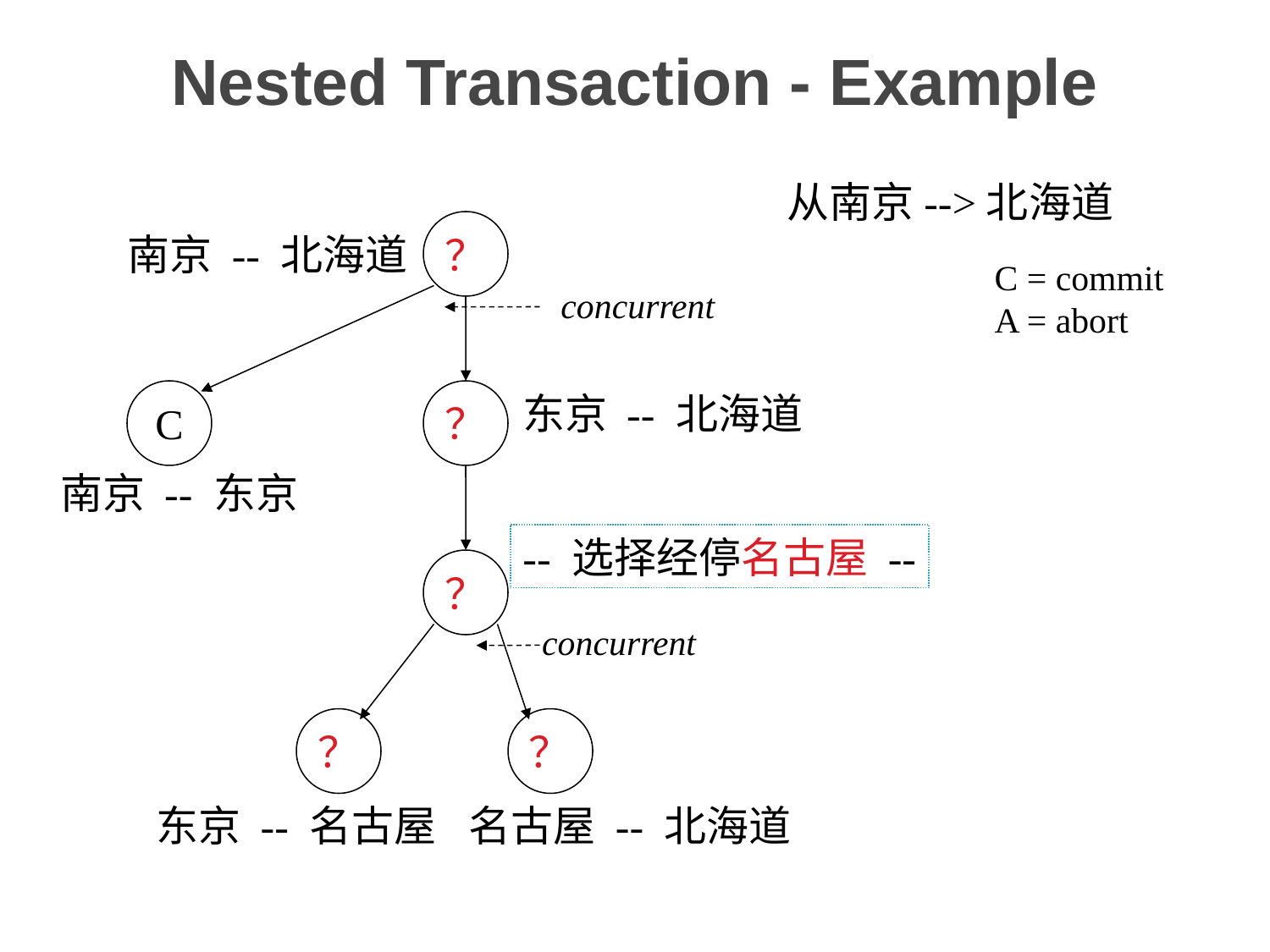

# Nested Transaction - Example
从南京-->北海道
？
南京 -- 北海道
C = commit
A = abort
concurrent

C
？
东京 -- 北海道
南京 -- 东京

-- 选择经停名古屋 --
？
concurrent

？
？
东京 -- 名古屋
名古屋 -- 北海道